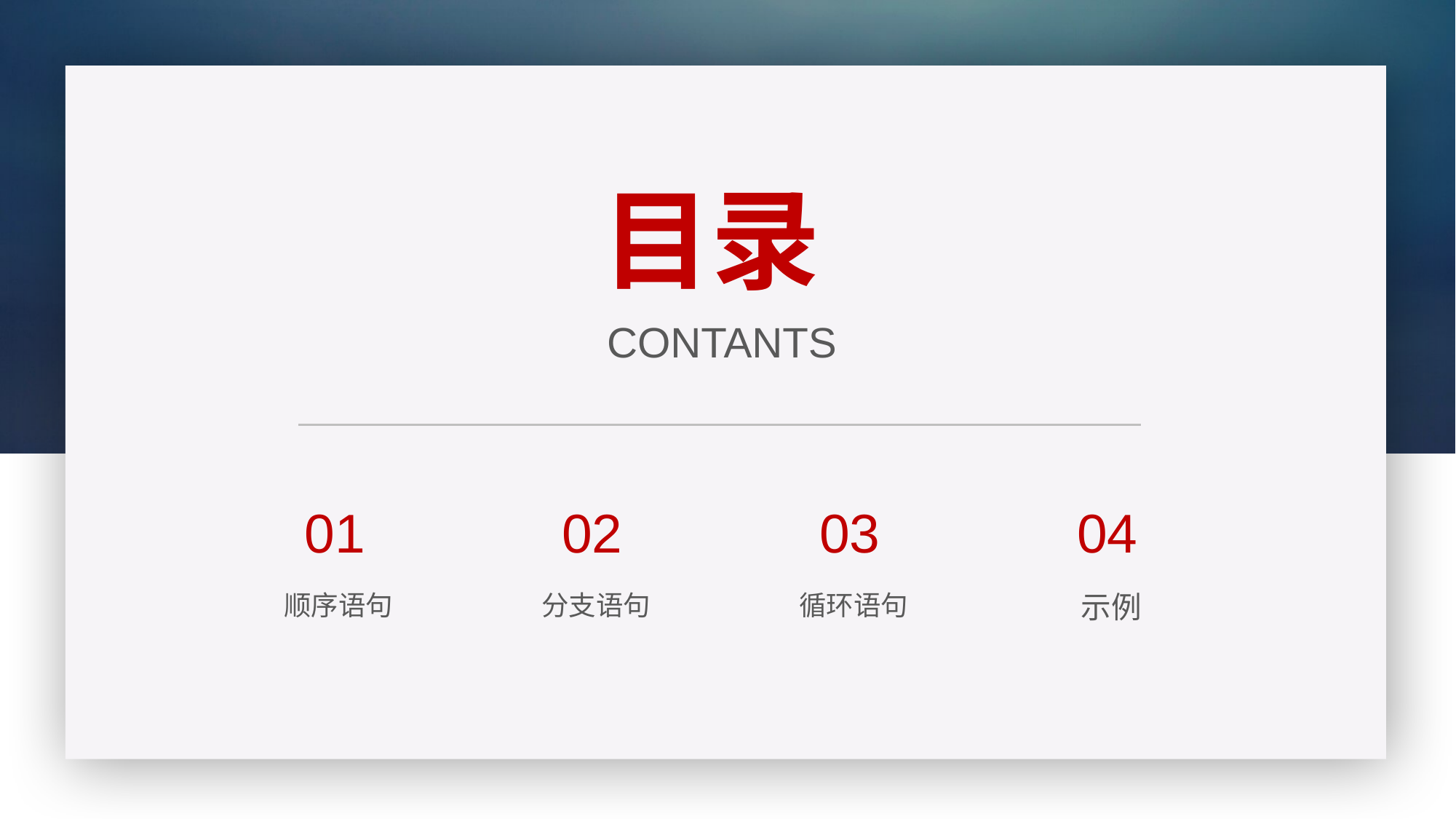

目录
CONTANTS
01
顺序语句
02
分支语句
03
循环语句
04
示例